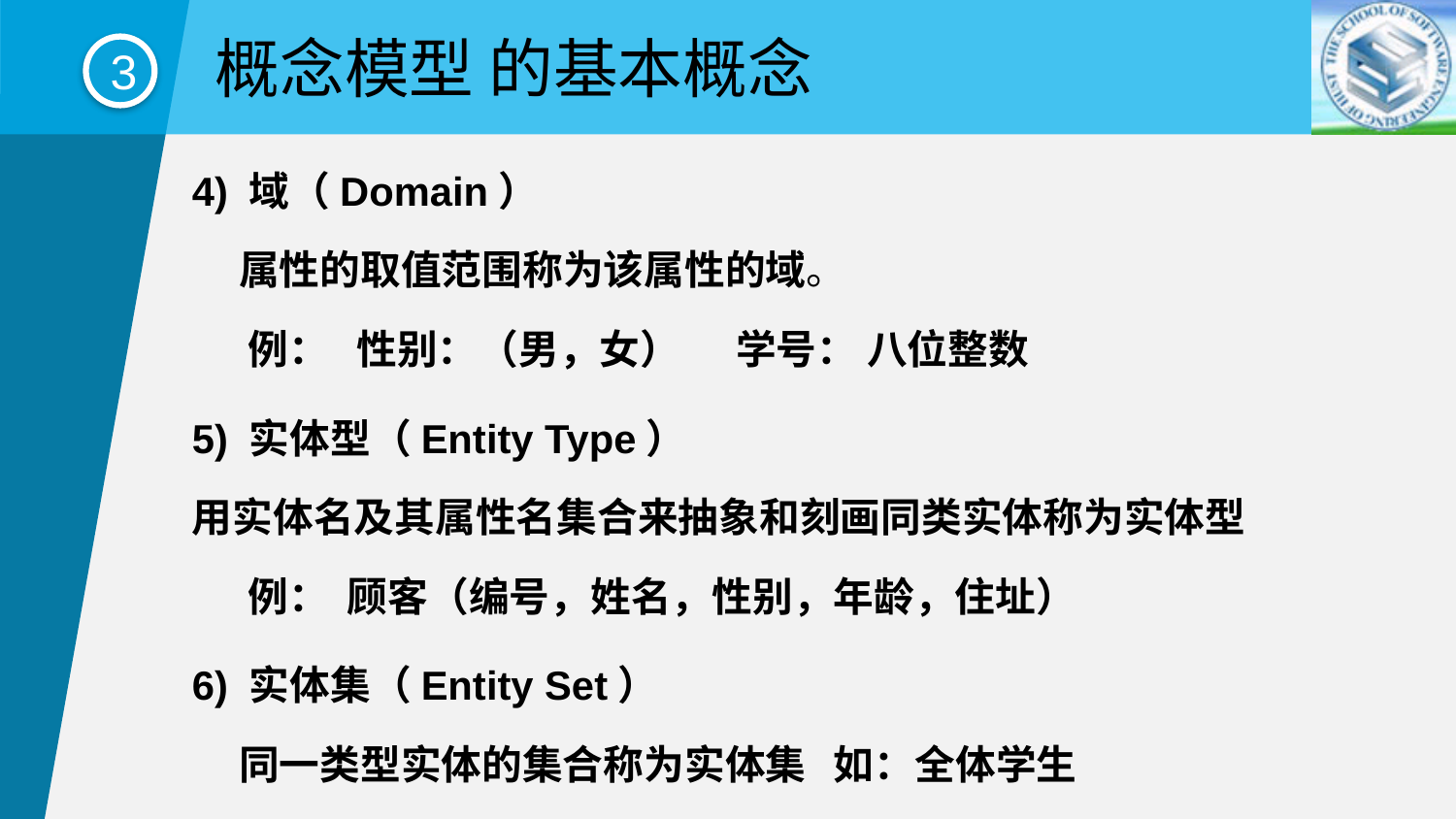

概念模型 的基本概念
3
4) 域（Domain）
    属性的取值范围称为该属性的域。
     例：   性别：（男，女）      学号： 八位整数
5) 实体型（Entity Type）
用实体名及其属性名集合来抽象和刻画同类实体称为实体型
     例：  顾客（编号，姓名，性别，年龄，住址）
6) 实体集（Entity Set）
    同一类型实体的集合称为实体集   如：全体学生